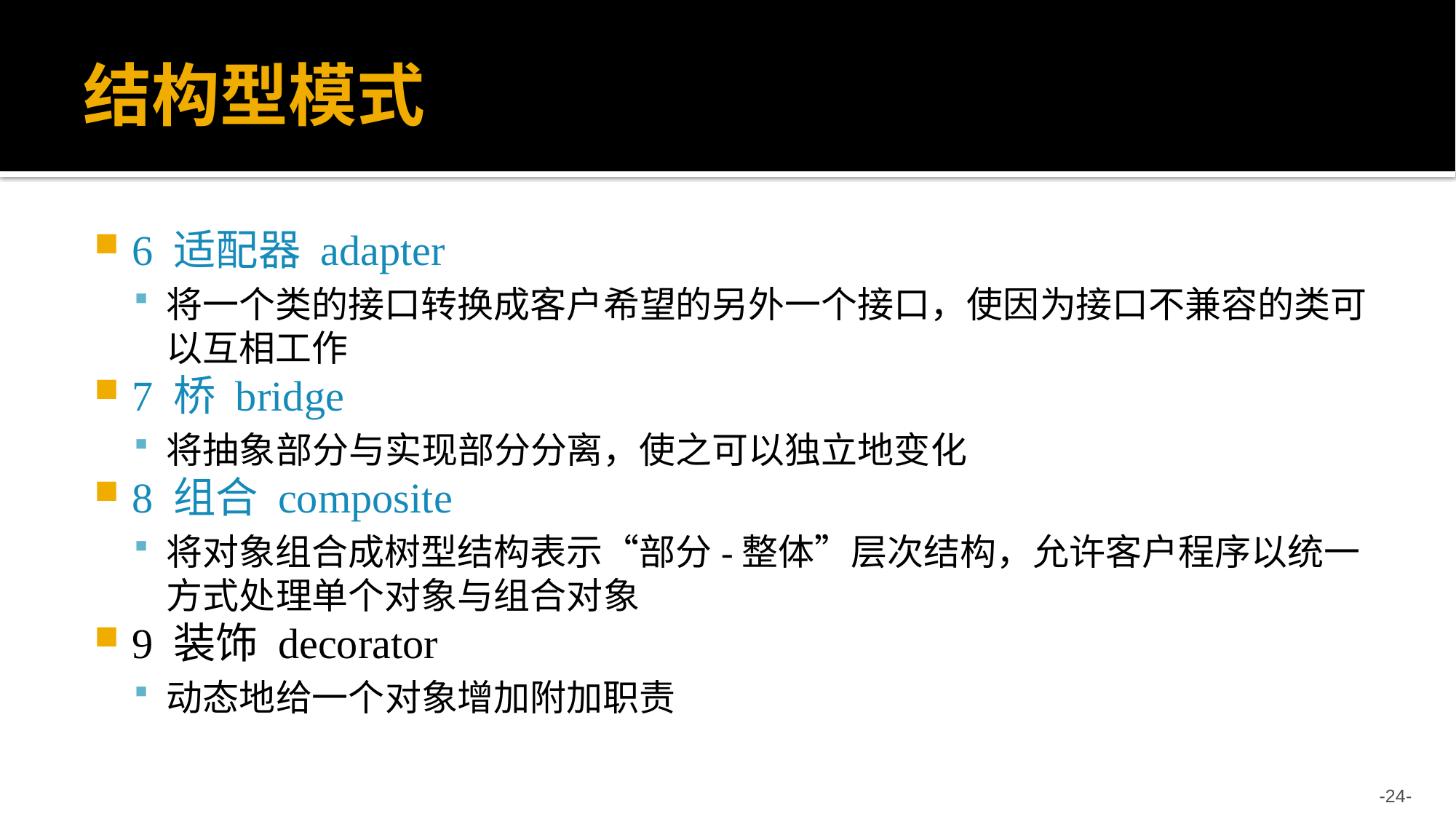

# 结构型模式
6 适配器 adapter
将一个类的接口转换成客户希望的另外一个接口，使因为接口不兼容的类可以互相工作
7 桥 bridge
将抽象部分与实现部分分离，使之可以独立地变化
8 组合 composite
将对象组合成树型结构表示“部分-整体”层次结构，允许客户程序以统一方式处理单个对象与组合对象
9 装饰 decorator
动态地给一个对象增加附加职责
-24-